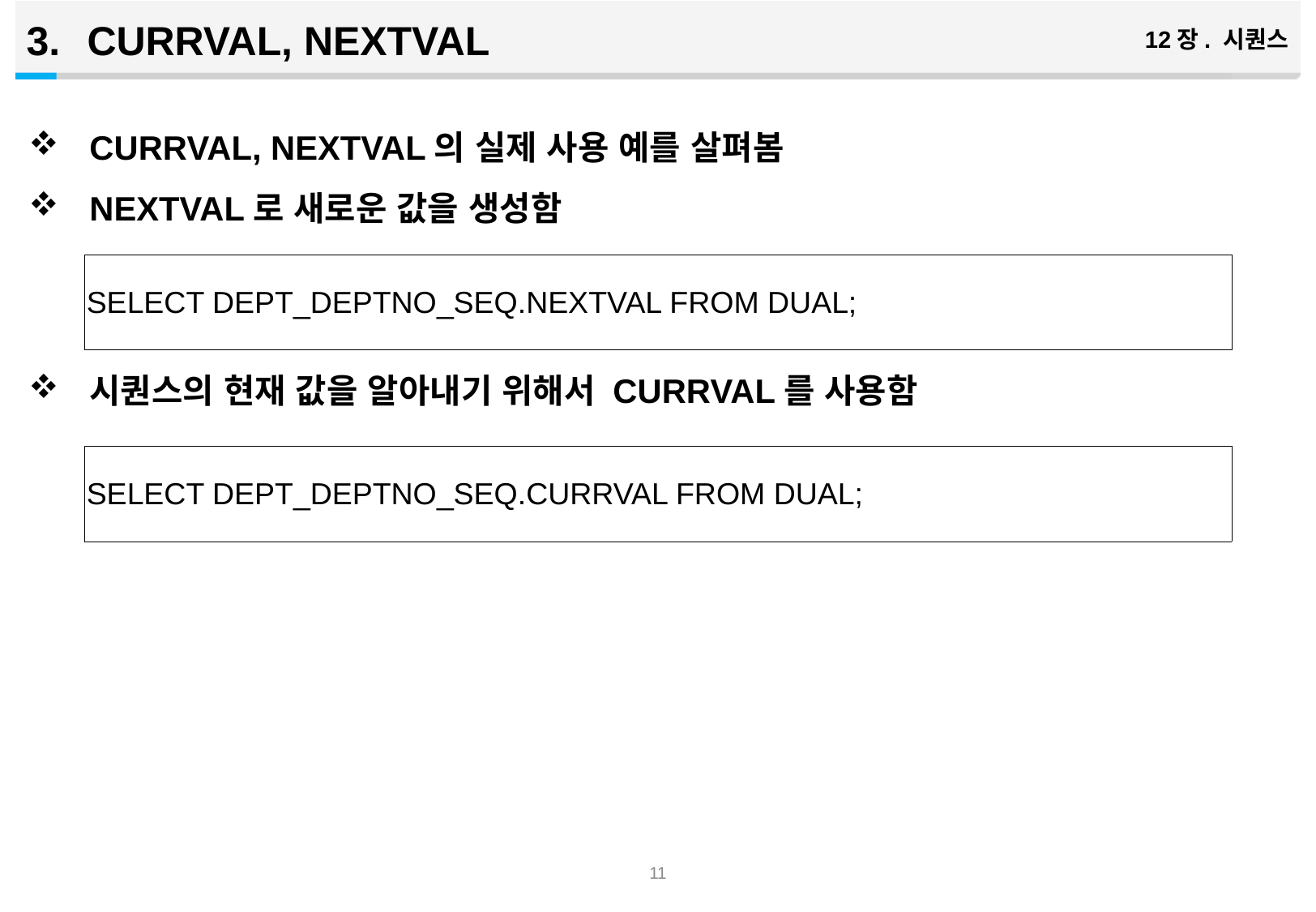

CURRVAL, NEXTVAL
12장. 시퀀스
CURRVAL, NEXTVAL의 실제 사용 예를 살펴봄
NEXTVAL로 새로운 값을 생성함

시퀀스의 현재 값을 알아내기 위해서 CURRVAL를 사용함
| SELECT DEPT\_DEPTNO\_SEQ.NEXTVAL FROM DUAL; |
| --- |
| SELECT DEPT\_DEPTNO\_SEQ.CURRVAL FROM DUAL; |
| --- |
11